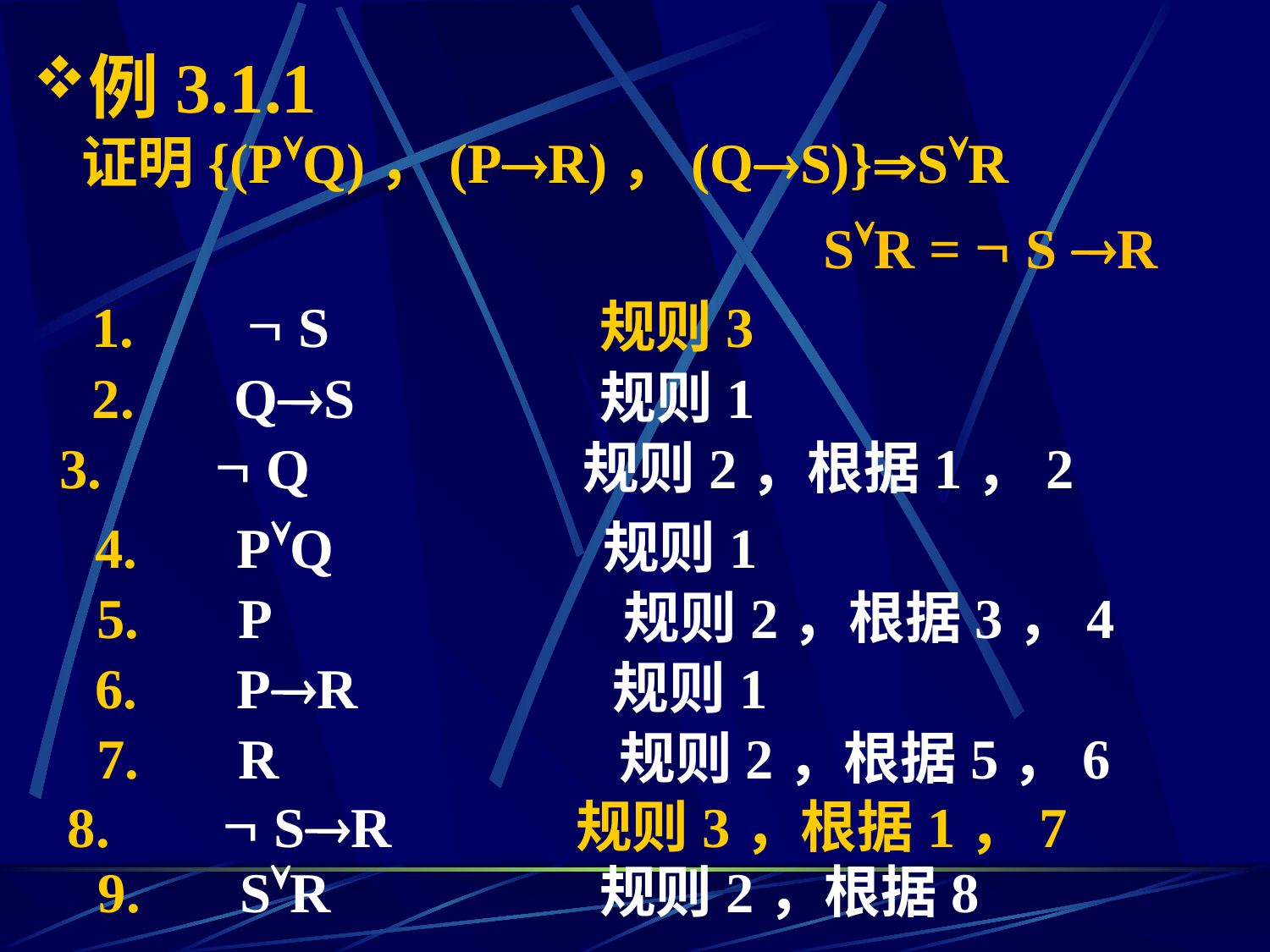

例3.1.1
证明{(P∨Q)，(P→R)，(Q→S)}⇒S∨R

S∨R = ¬ S →R
1.        ¬ S                	规则3
2.       Q→S                	规则1
3.        ¬ Q	                  规则2，根据1，2
4.       P∨Q                  规则1
5.       P                        规则2，根据3，4
6.       P→R                 规则1
7.       R                       规则2，根据5，6
8.        ¬ S→R            规则3，根据1，7
9.       S∨R                  规则2，根据8
82